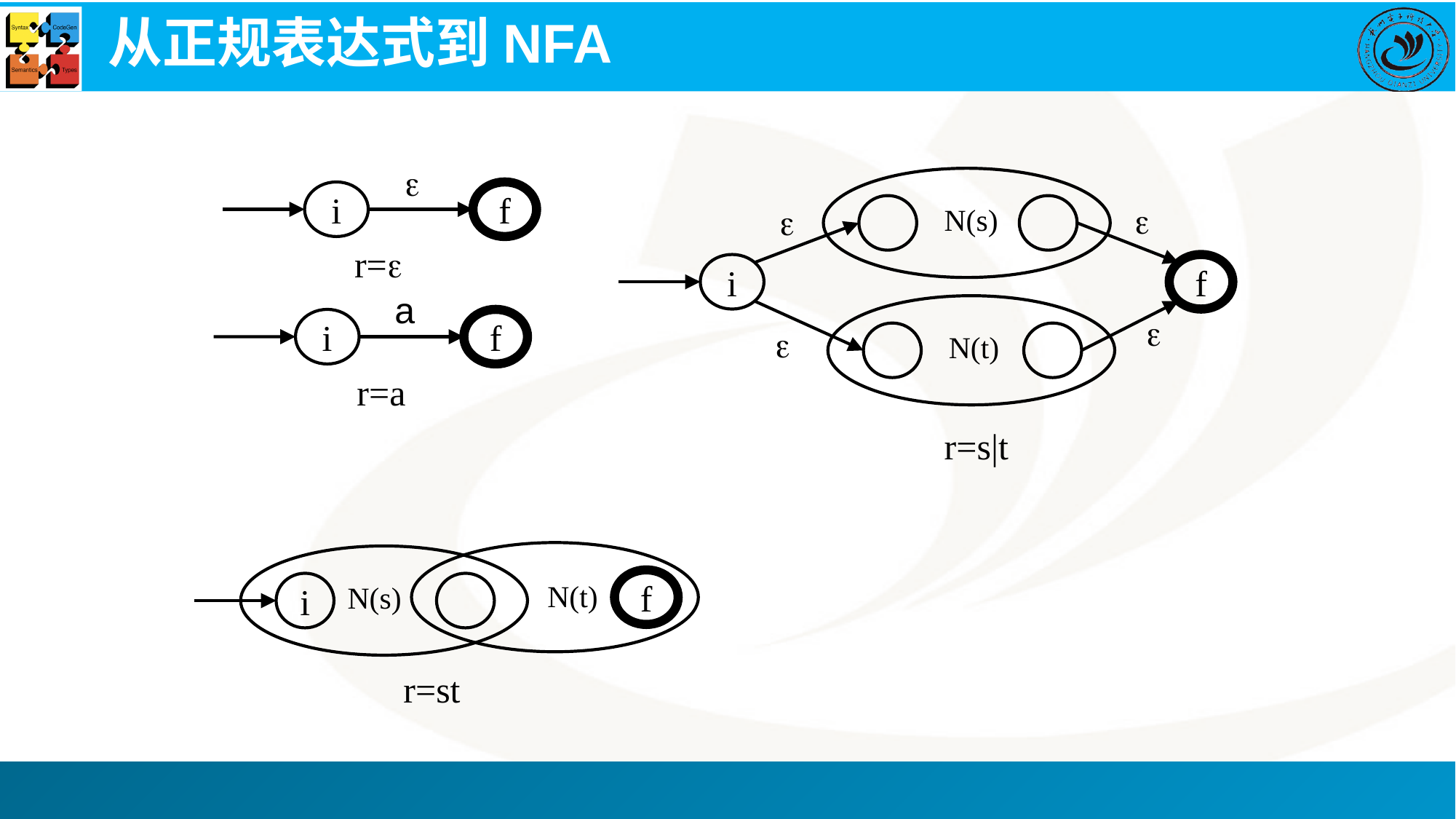

# 从正规表达式到NFA
ε
i
f

N(s)

ε
ε
i
f

N(t)

ε
ε
r=s|t
r=ε
a
i
f
r=a

i
N(s)

f
N(t)
r=st
73